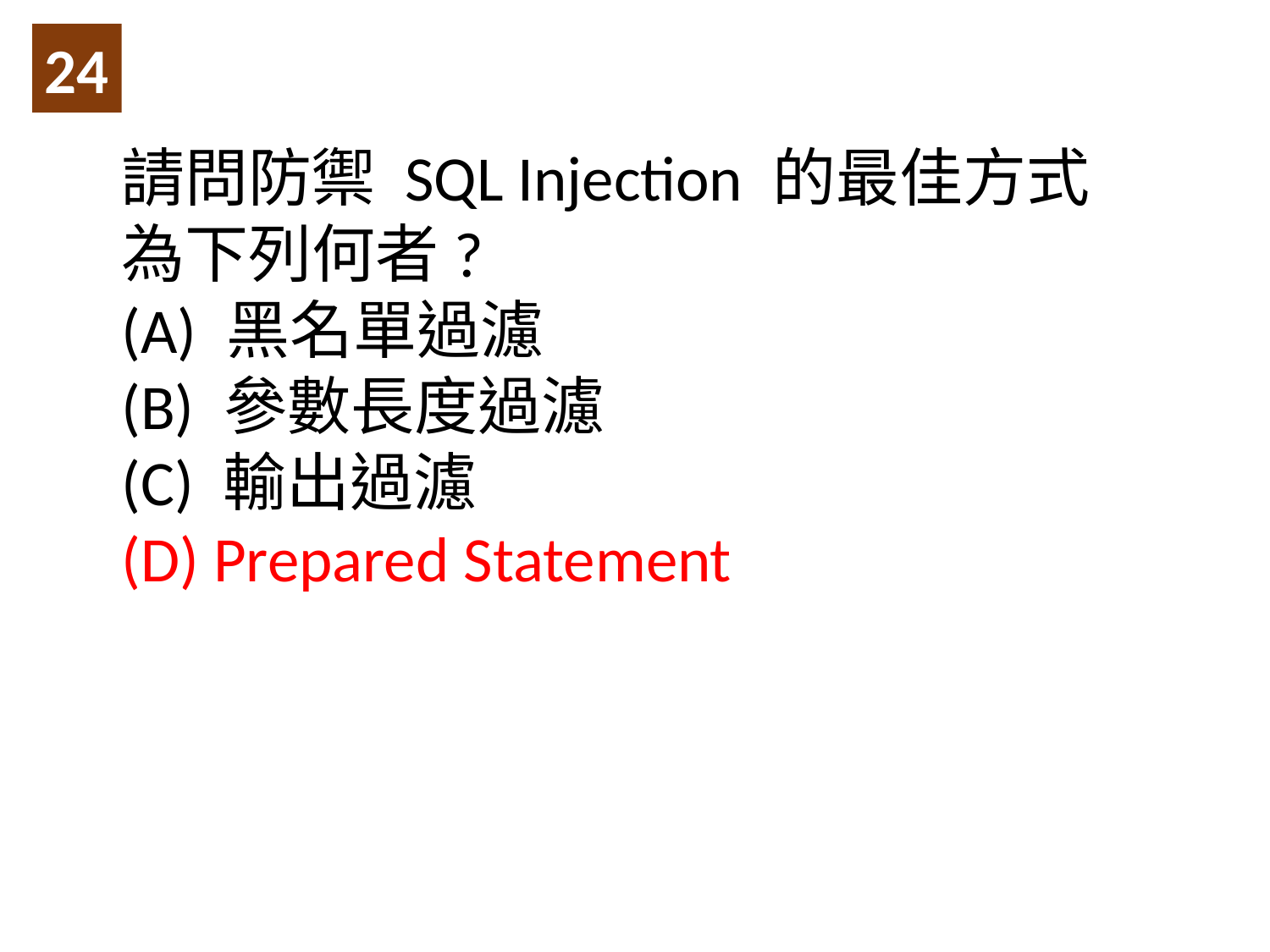

24
請問防禦 SQL Injection 的最佳方式為下列何者?
(A) 黑名單過濾
(B) 參數長度過濾
(C) 輸出過濾
(D) Prepared Statement